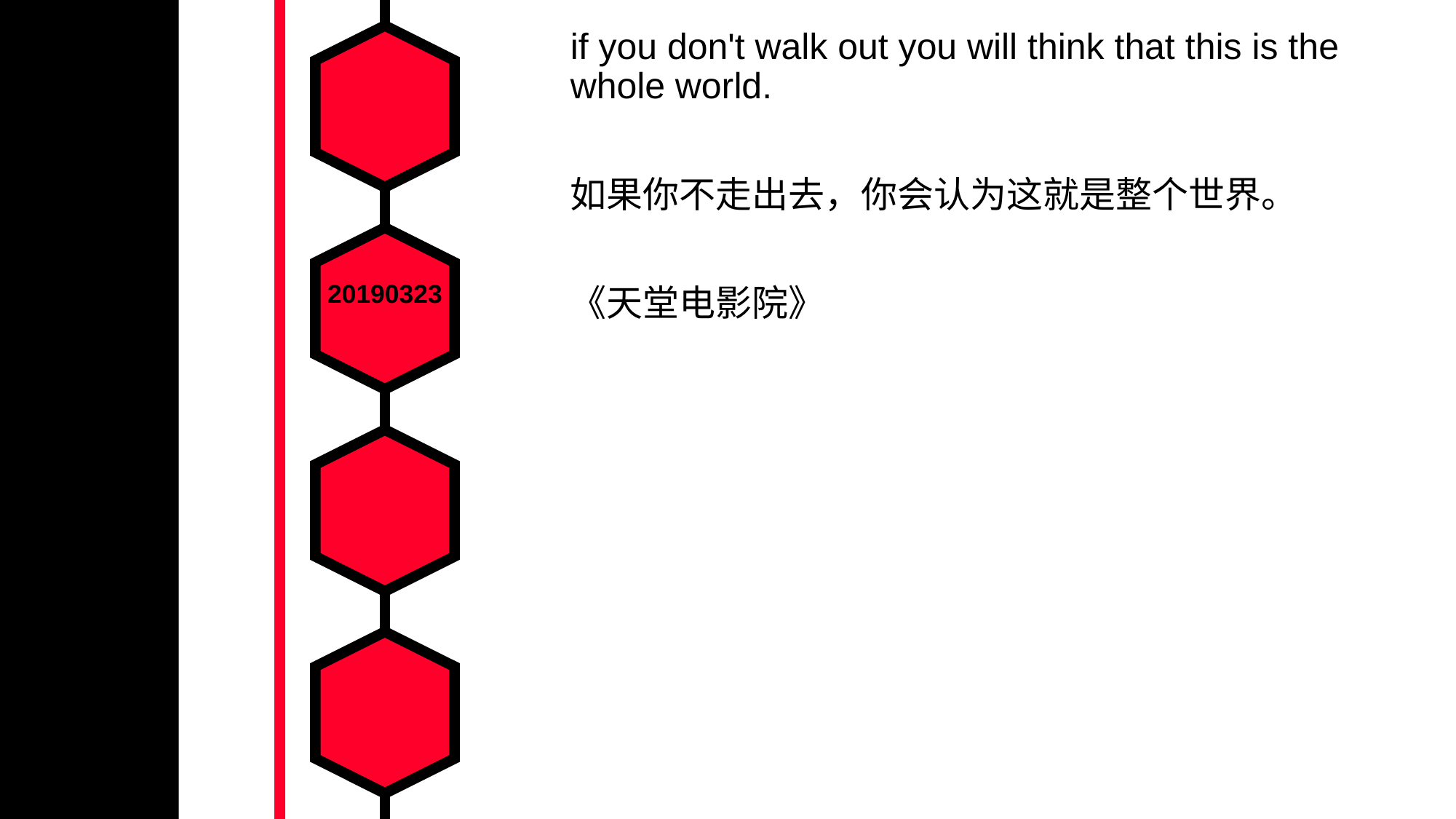

#
if you don't walk out you will think that this is the whole world.

如果你不走出去，你会认为这就是整个世界。

《天堂电影院》

20190323